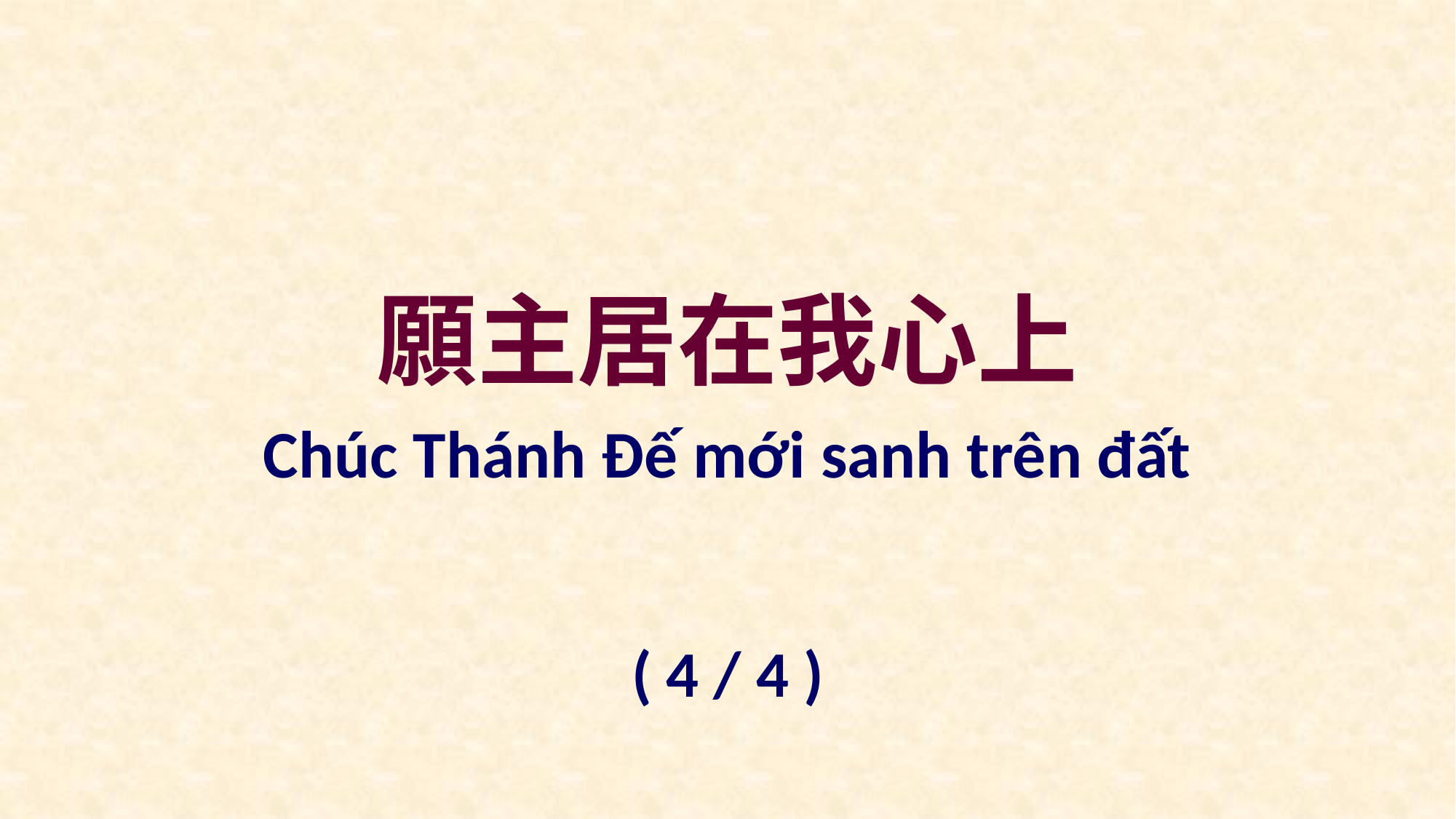

願主居在我心上
Chúc Thánh Ðế mới sanh trên đất
( 4 / 4 )